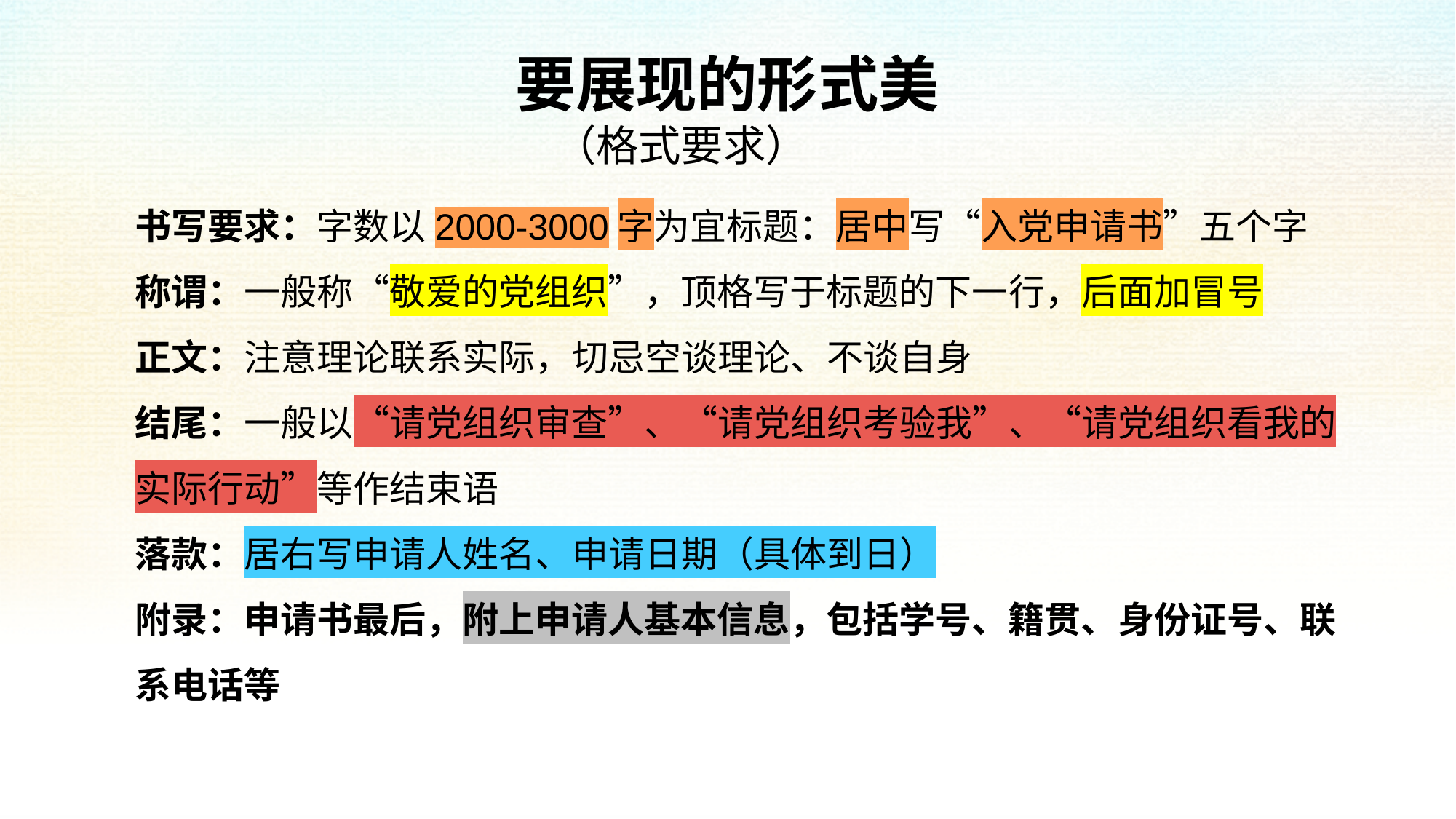

要展现的形式美
      （格式要求）
书写要求：字数以2000-3000字为宜标题：居中写“入党申请书”五个字
称谓：一般称“敬爱的党组织”，顶格写于标题的下一行，后面加冒号
正文：注意理论联系实际，切忌空谈理论、不谈自身
结尾：一般以“请党组织审查”、“请党组织考验我”、“请党组织看我的实际行动”等作结束语
落款：居右写申请人姓名、申请日期（具体到日）
附录：申请书最后，附上申请人基本信息，包括学号、籍贯、身份证号、联系电话等